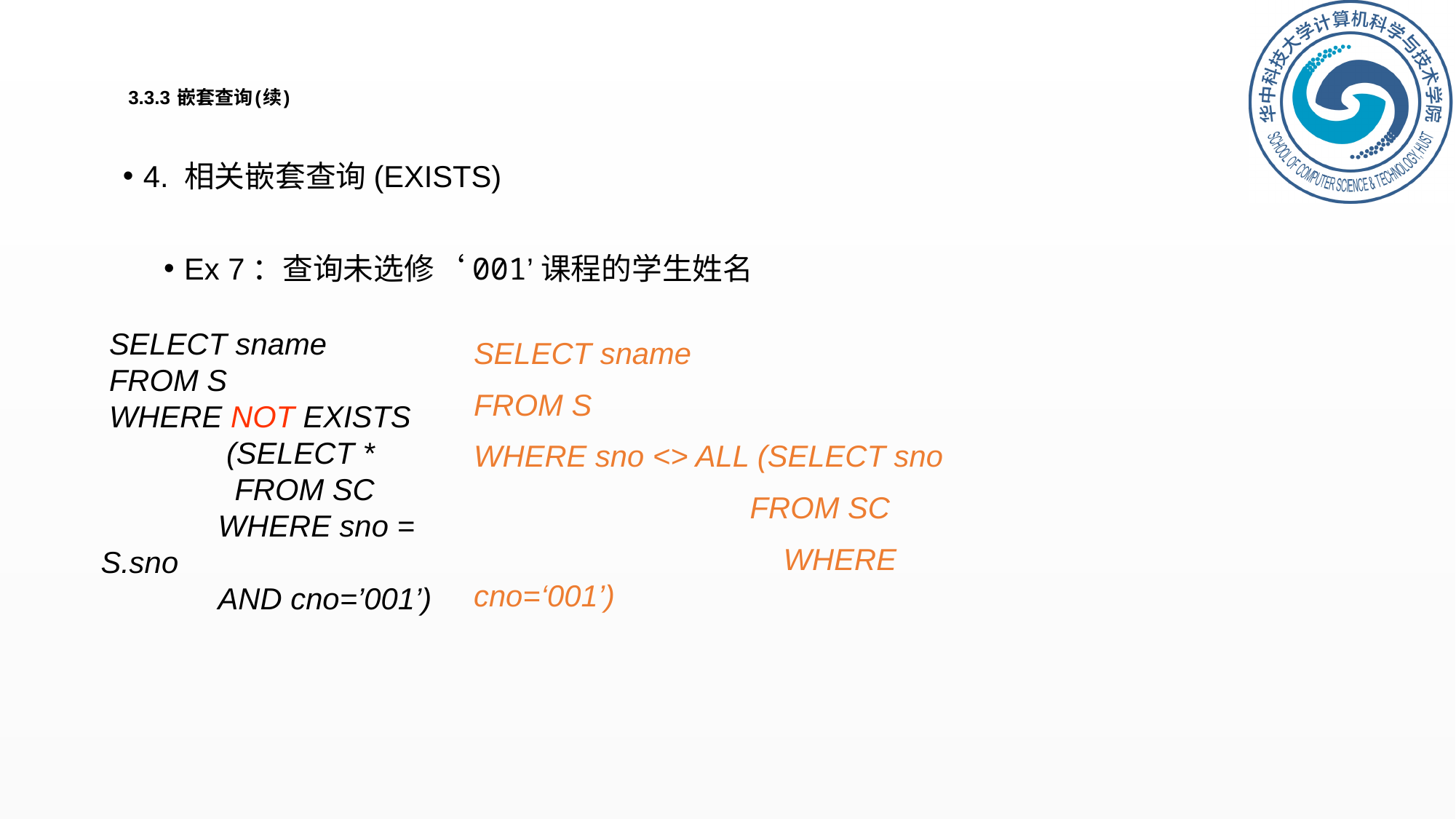

# 3.3.3 嵌套查询(续)
4. 相关嵌套查询(EXISTS)

Ex 7：查询未选修‘001’课程的学生姓名

 SELECT sname
 FROM S
 WHERE NOT EXISTS
               (SELECT *
                FROM SC
              WHERE sno = S.sno
              AND cno=’001’)
SELECT sname
FROM S
WHERE sno <> ALL (SELECT sno
                                 FROM SC
                                     WHERE cno=‘001’)